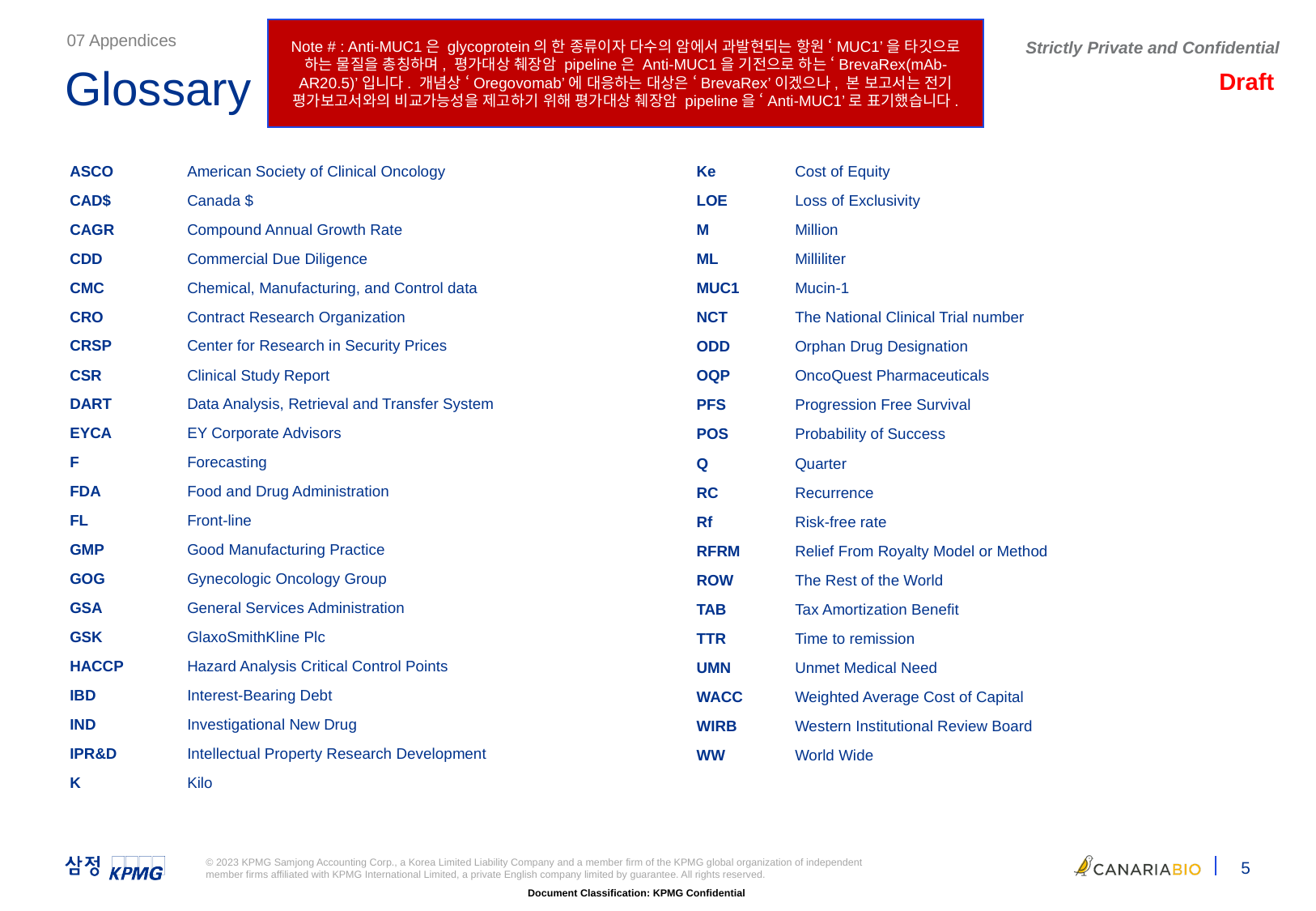

Note # : Anti-MUC1은 glycoprotein의 한 종류이자 다수의 암에서 과발현되는 항원 ‘MUC1’을 타깃으로 하는 물질을 총칭하며, 평가대상 췌장암 pipeline은 Anti-MUC1을 기전으로 하는 ‘BrevaRex(mAb-AR20.5)’입니다. 개념상 ‘Oregovomab’에 대응하는 대상은 ‘BrevaRex’이겠으나, 본 보고서는 전기 평가보고서와의 비교가능성을 제고하기 위해 평가대상 췌장암 pipeline을 ‘Anti-MUC1’로 표기했습니다.
07 Appendices
Glossary
| ASCO | American Society of Clinical Oncology |  |
| --- | --- | --- |
| CAD$ | Canada $ |  |
| CAGR | Compound Annual Growth Rate |  |
| CDD | Commercial Due Diligence |  |
| CMC | Chemical, Manufacturing, and Control data |  |
| CRO | Contract Research Organization |  |
| CRSP | Center for Research in Security Prices |  |
| CSR | Clinical Study Report |  |
| DART | Data Analysis, Retrieval and Transfer System |  |
| EYCA | EY Corporate Advisors |  |
| F | Forecasting |  |
| FDA | Food and Drug Administration |  |
| FL | Front-line |  |
| GMP | Good Manufacturing Practice |  |
| GOG | Gynecologic Oncology Group |  |
| GSA | General Services Administration |  |
| GSK | GlaxoSmithKline Plc |  |
| HACCP | Hazard Analysis Critical Control Points |  |
| IBD | Interest-Bearing Debt |  |
| IND | Investigational New Drug |  |
| IPR&D | Intellectual Property Research Development |  |
| K | Kilo |  |
| Ke | Cost of Equity |  |
| --- | --- | --- |
| LOE | Loss of Exclusivity |  |
| M | Million |  |
| ML | Milliliter |  |
| MUC1 | Mucin-1 |  |
| NCT | The National Clinical Trial number |  |
| ODD | Orphan Drug Designation |  |
| OQP | OncoQuest Pharmaceuticals |  |
| PFS | Progression Free Survival |  |
| POS | Probability of Success |  |
| Q | Quarter |  |
| RC | Recurrence |  |
| Rf | Risk-free rate |  |
| RFRM | Relief From Royalty Model or Method |  |
| ROW | The Rest of the World |  |
| TAB | Tax Amortization Benefit |  |
| TTR | Time to remission |  |
| UMN | Unmet Medical Need |  |
| WACC | Weighted Average Cost of Capital |  |
| WIRB | Western Institutional Review Board |  |
| WW | World Wide |  |
|  |  |  |